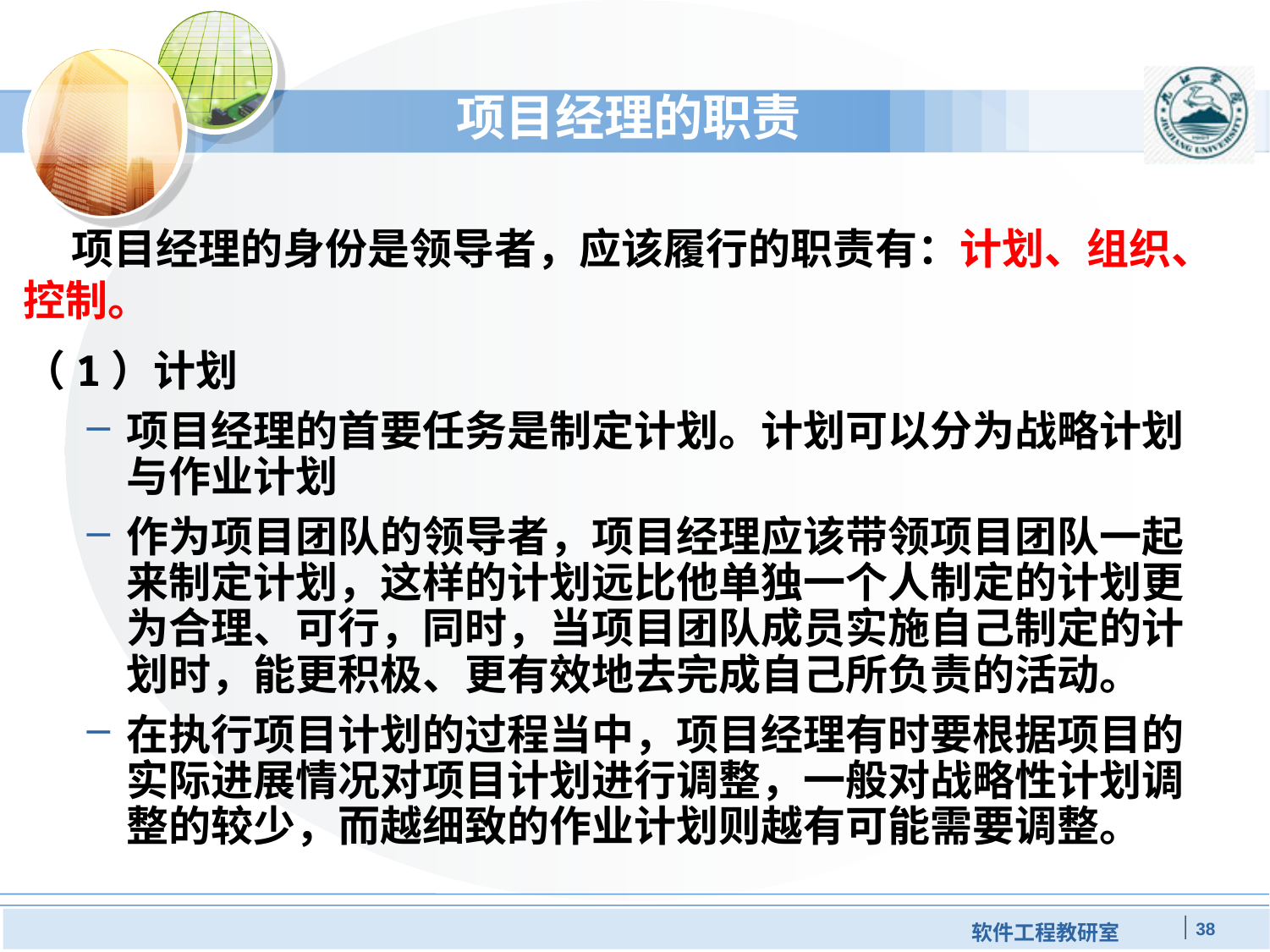

# 项目经理的职责
    项目经理的身份是领导者，应该履行的职责有：计划、组织、控制。
（1）计划
项目经理的首要任务是制定计划。计划可以分为战略计划与作业计划
作为项目团队的领导者，项目经理应该带领项目团队一起来制定计划，这样的计划远比他单独一个人制定的计划更为合理、可行，同时，当项目团队成员实施自己制定的计划时，能更积极、更有效地去完成自己所负责的活动。
在执行项目计划的过程当中，项目经理有时要根据项目的实际进展情况对项目计划进行调整，一般对战略性计划调整的较少，而越细致的作业计划则越有可能需要调整。